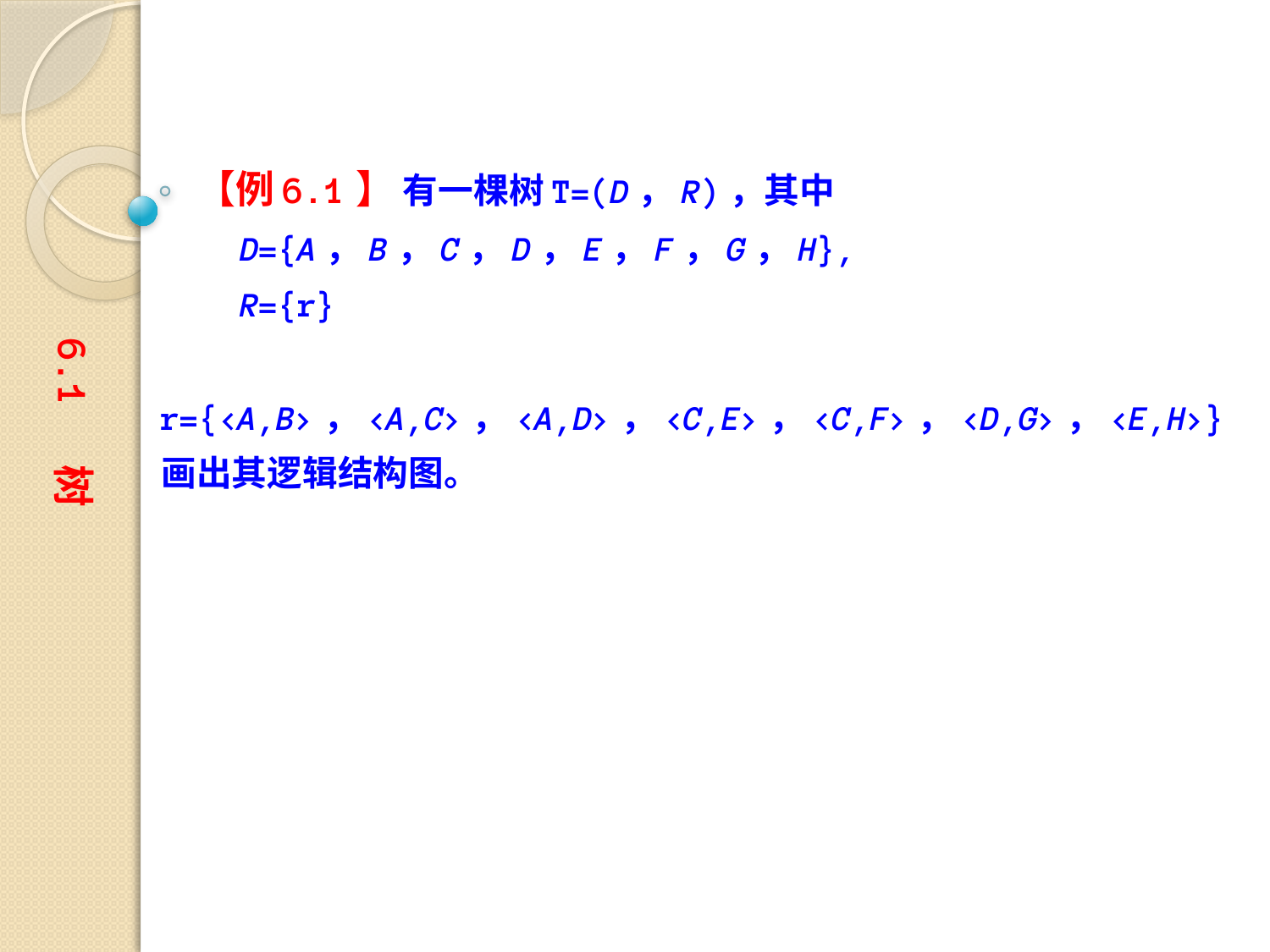

【例6.1】 有一棵树T=(D，R)，其中
　　D={A，B，C，D，E，F，G，H},
　　R={r}
　　r={<A,B>，<A,C>，<A,D>，<C,E>，<C,F>，<D,G>，<E,H>}
画出其逻辑结构图。
6.1  树